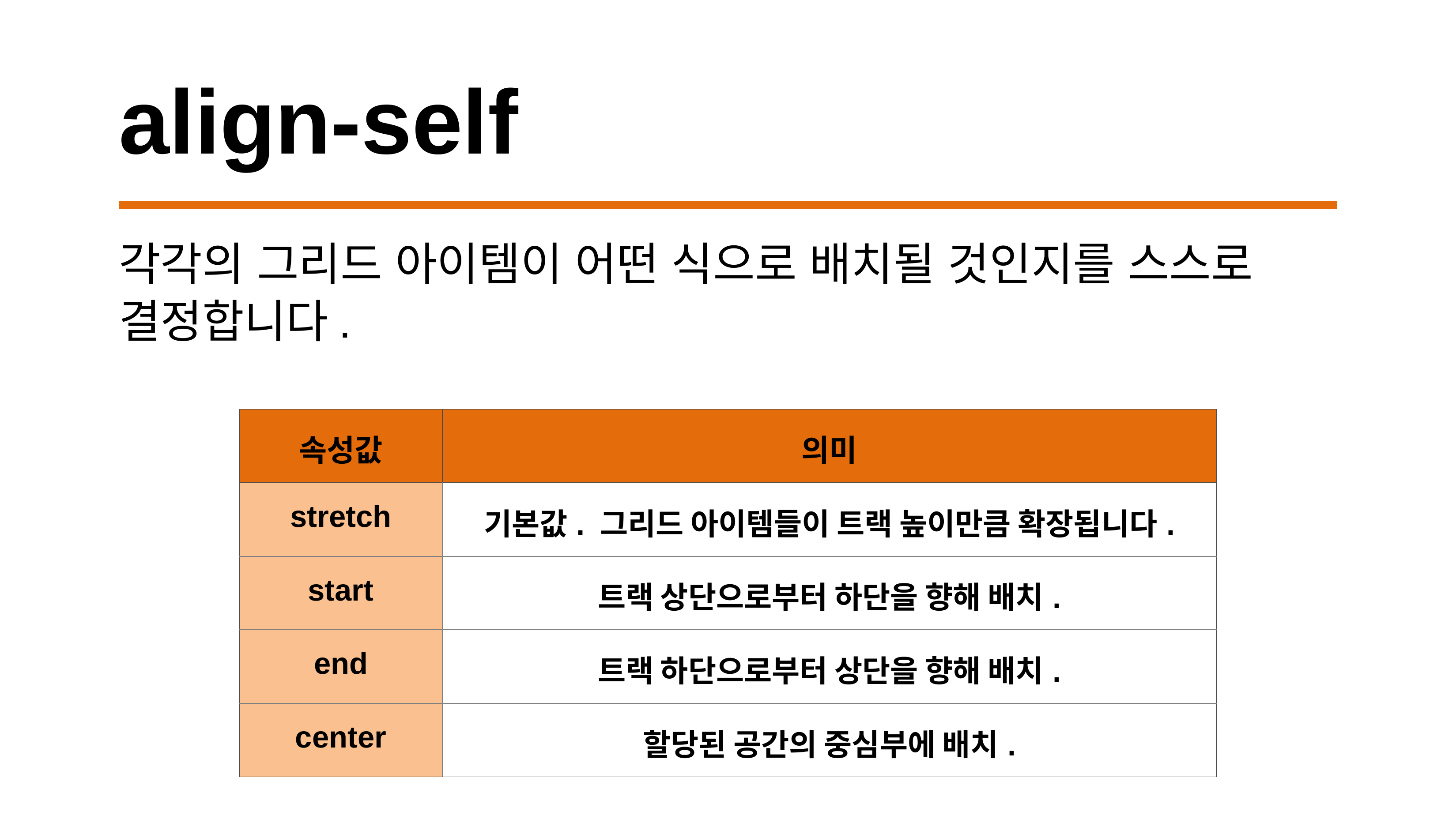

# align-self

각각의 그리드 아이템이 어떤 식으로 배치될 것인지를 스스로 결정합니다.
| 속성값 | 의미 |
| --- | --- |
| stretch | 기본값. 그리드 아이템들이 트랙 높이만큼 확장됩니다. |
| start | 트랙 상단으로부터 하단을 향해 배치. |
| end | 트랙 하단으로부터 상단을 향해 배치. |
| center | 할당된 공간의 중심부에 배치. |